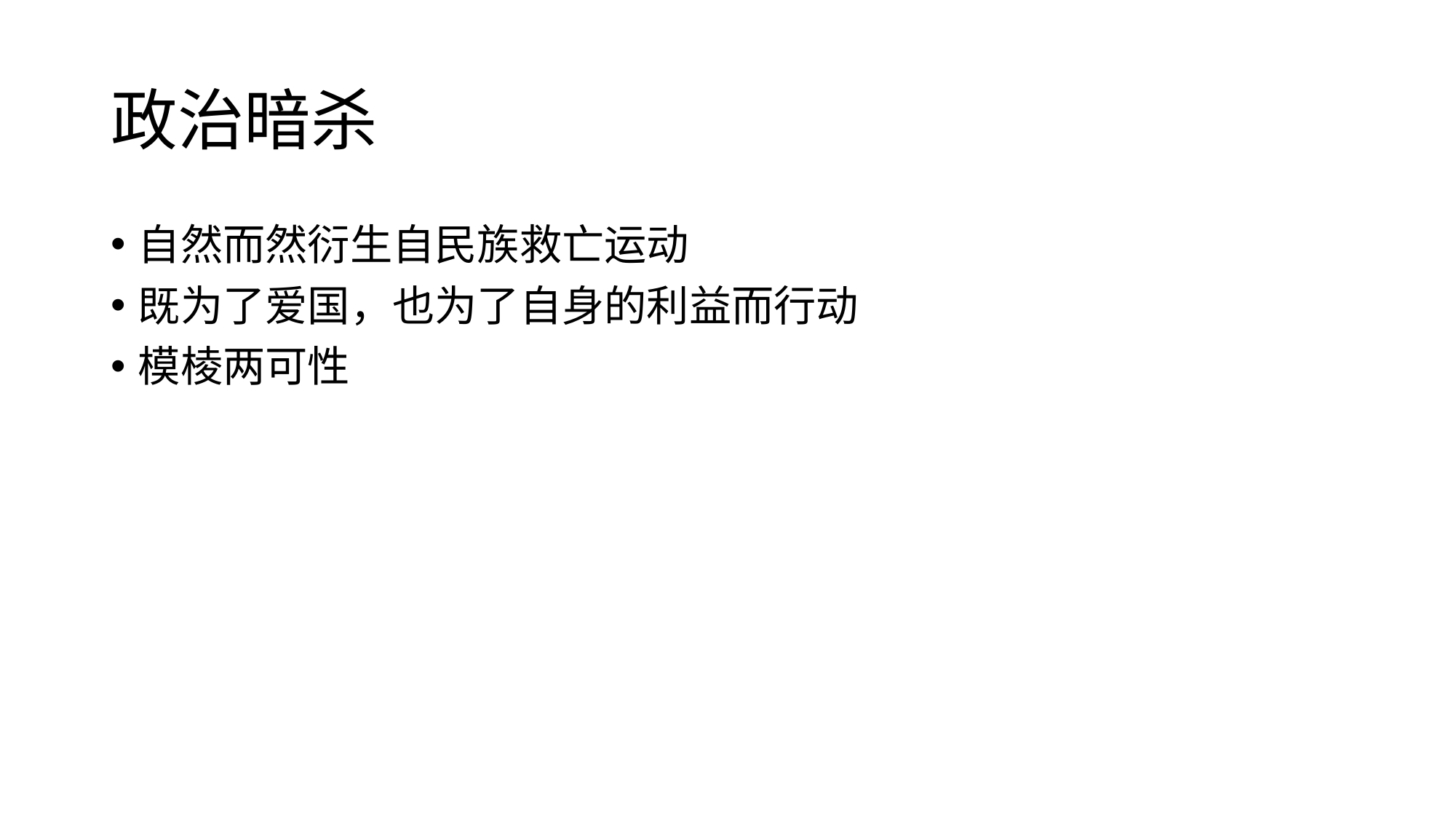

# 政治暗杀
自然而然衍生自民族救亡运动
既为了爱国，也为了自身的利益而行动
模棱两可性